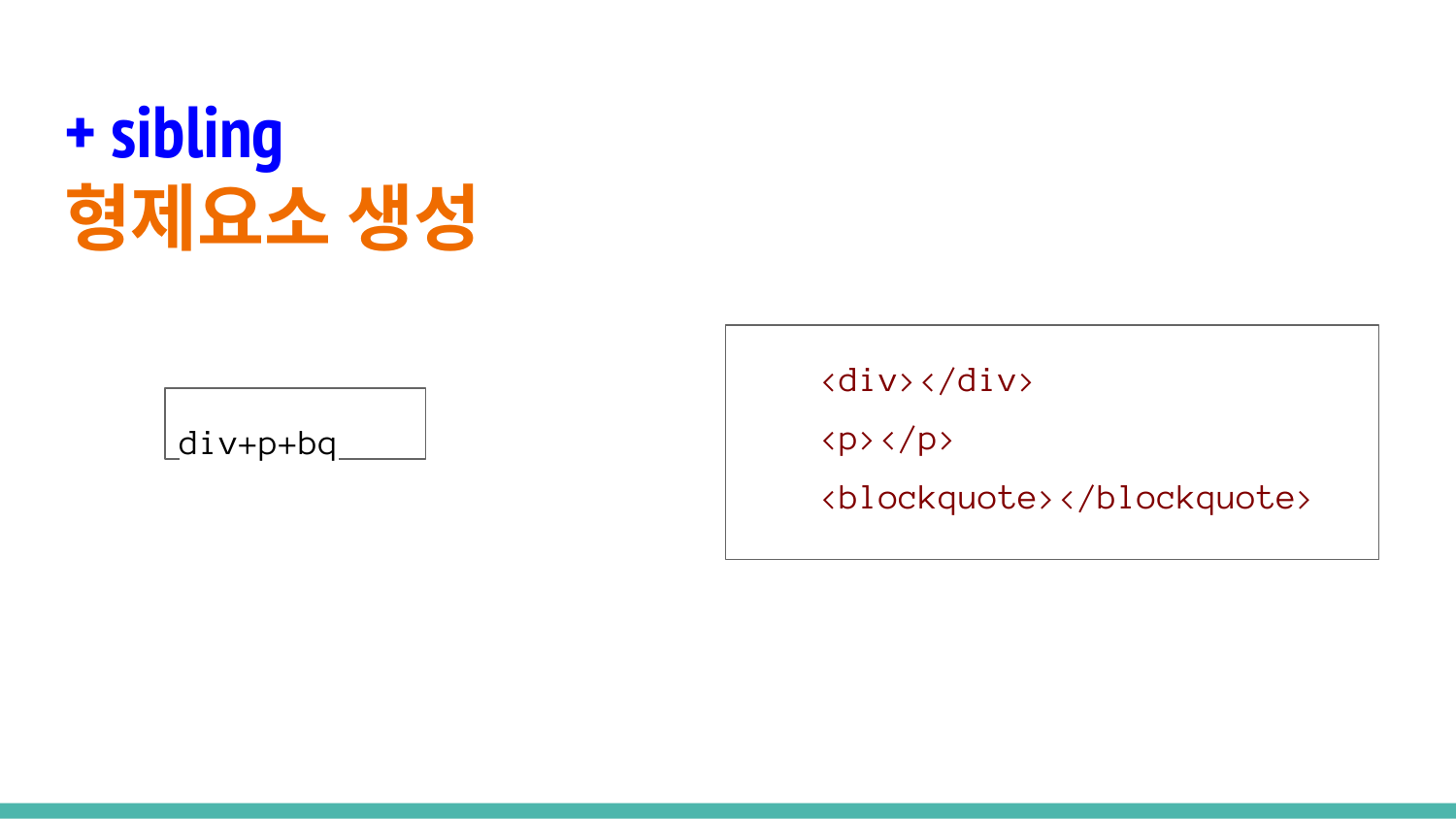

# + sibling
형제요소 생성
    <div></div>
    <p></p>
    <blockquote></blockquote>
div+p+bq